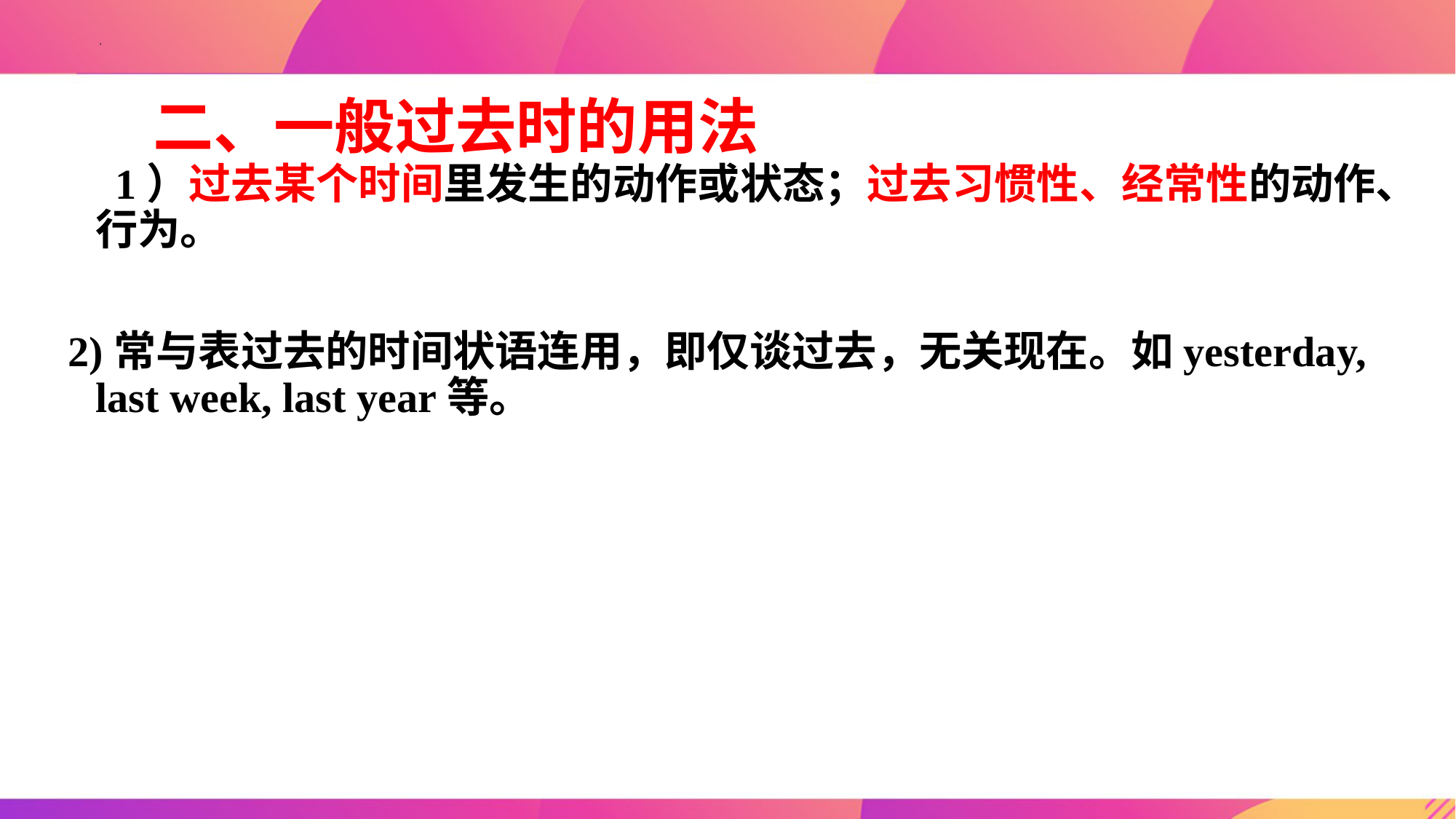

二、一般过去时的用法
 1）过去某个时间里发生的动作或状态；过去习惯性、经常性的动作、行为。

2)常与表过去的时间状语连用，即仅谈过去，无关现在。如yesterday, last week, last year等。